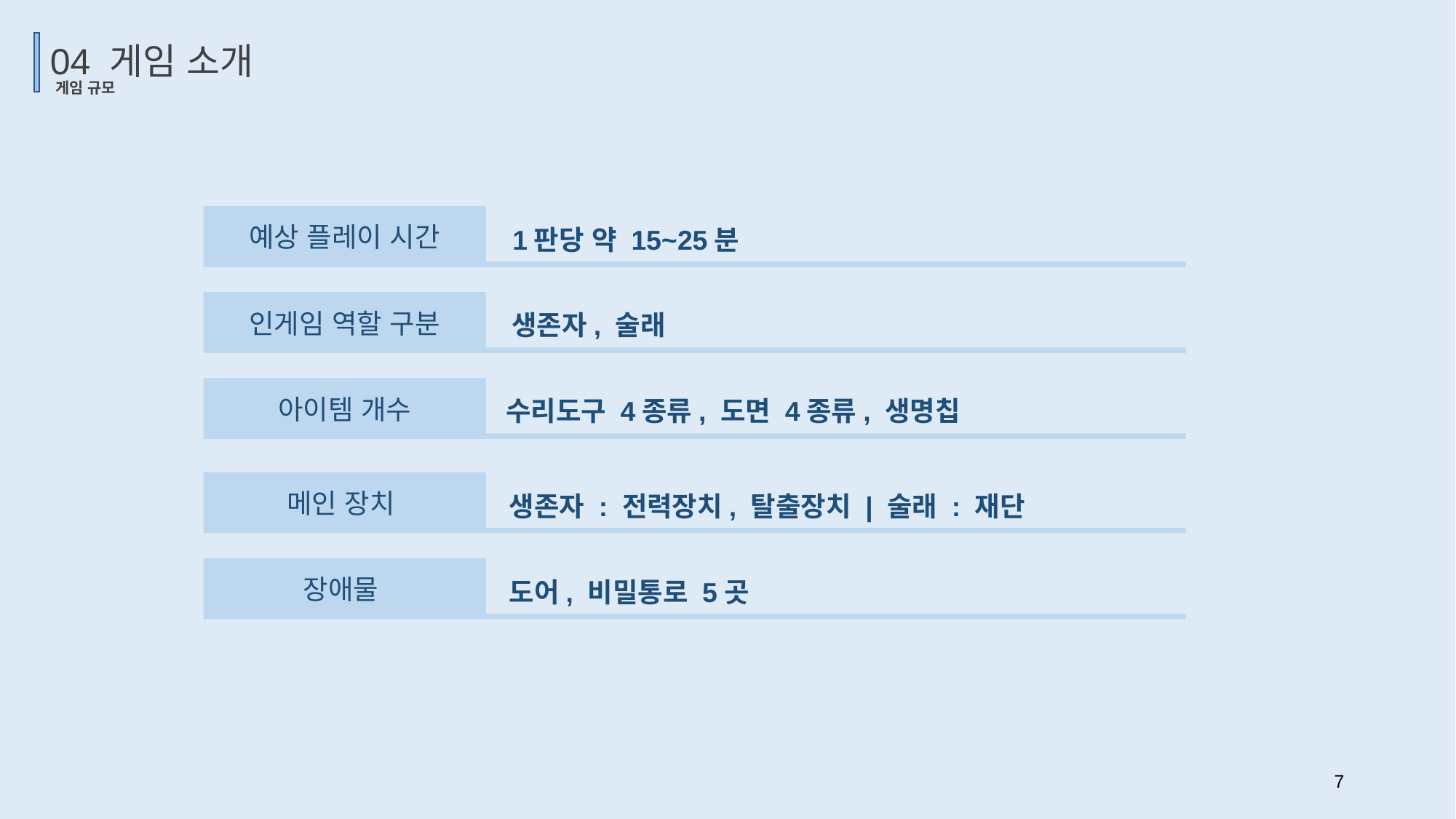

04 게임 소개
게임 규모
예상 플레이 시간
1판당 약 15~25분

인게임 역할 구분
생존자, 술래

아이템 개수
수리도구 4종류, 도면 4종류, 생명칩

메인 장치
생존자 : 전력장치, 탈출장치 | 술래 : 재단

장애물
도어, 비밀통로 5곳

7